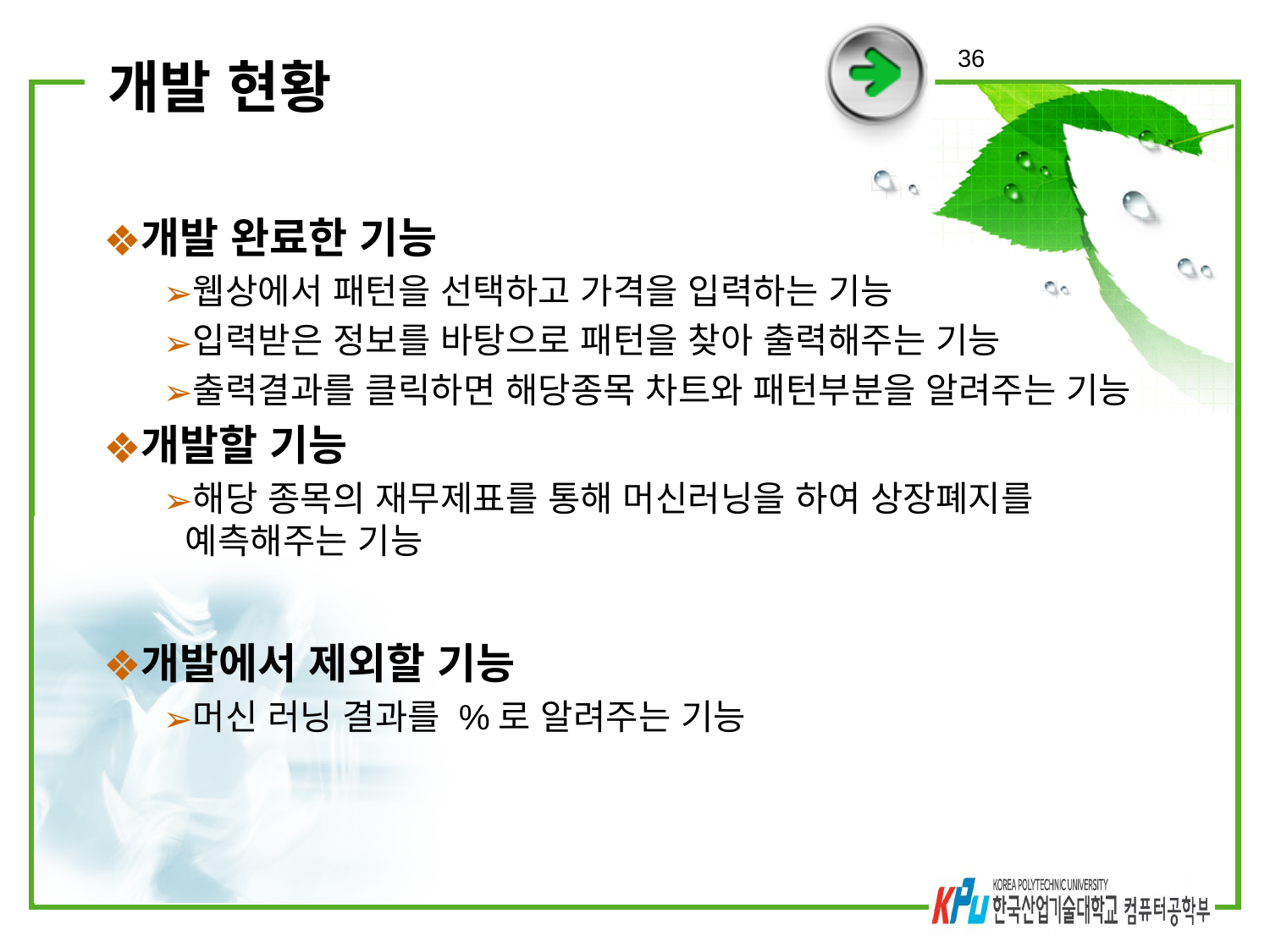

36
# 개발 현황
개발 완료한 기능
웹상에서 패턴을 선택하고 가격을 입력하는 기능
입력받은 정보를 바탕으로 패턴을 찾아 출력해주는 기능
출력결과를 클릭하면 해당종목 차트와 패턴부분을 알려주는 기능
개발할 기능
해당 종목의 재무제표를 통해 머신러닝을 하여 상장폐지를 예측해주는 기능

개발에서 제외할 기능
머신 러닝 결과를 %로 알려주는 기능